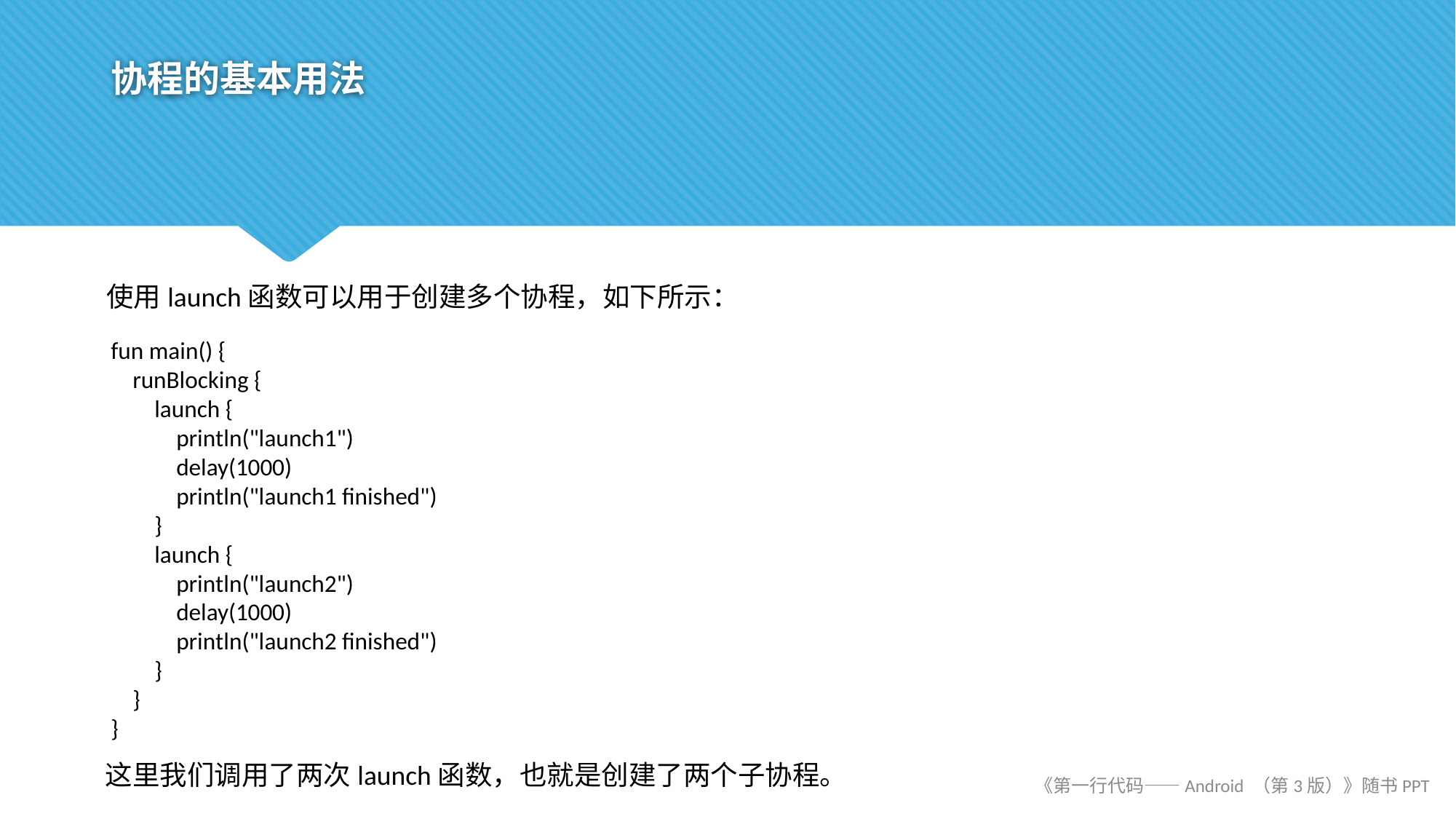

# 协程的基本用法
使用launch函数可以用于创建多个协程，如下所示：
fun main() {
    runBlocking {
        launch {
            println("launch1")
            delay(1000)
            println("launch1 finished")
        }
        launch {
            println("launch2")
            delay(1000)
            println("launch2 finished")
        }
    }
}
这里我们调用了两次launch函数，也就是创建了两个子协程。